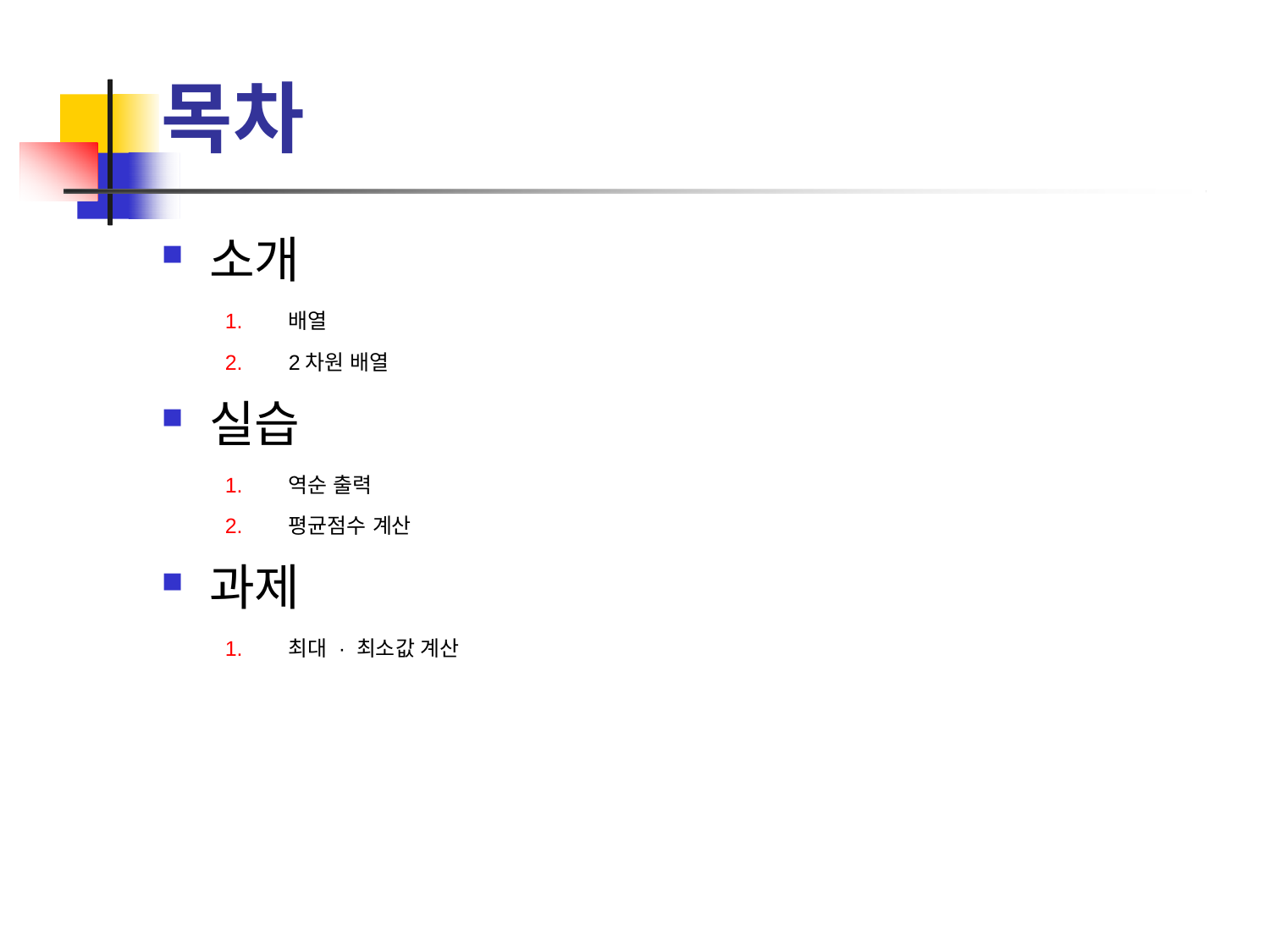

# 목차

소개
1.
2.
배열
2차원 배열
실습
1.
2.
역순 출력
평균점수 계산
과제
최대 · 최소값 계산